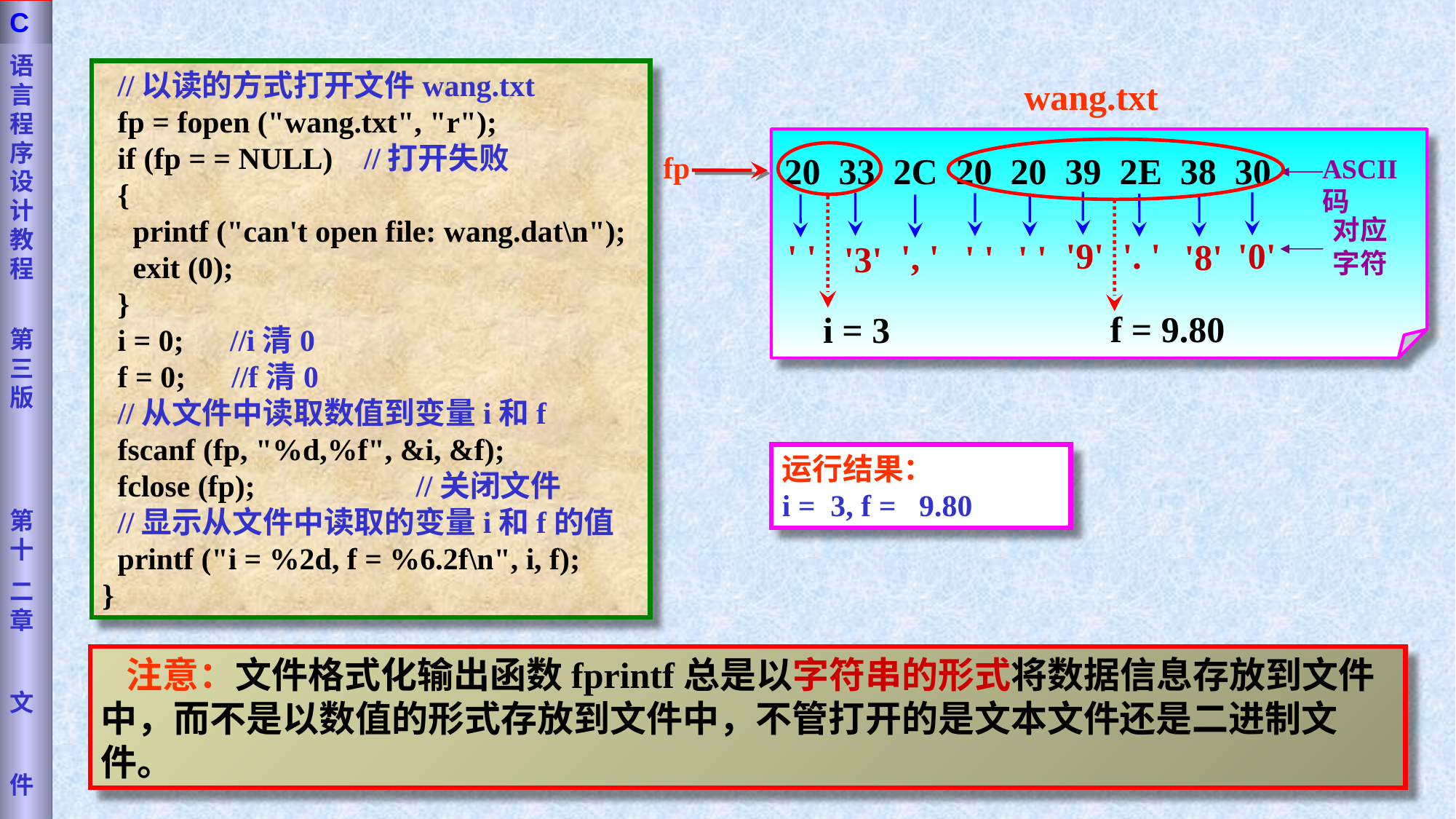

语言程序设计教程
第三版

第十
二章

文

件
C
  //以读的方式打开文件wang.txt
  fp = fopen ("wang.txt", "r");
  if (fp = = NULL)    //打开失败
  {
    printf ("can't open file: wang.dat\n");
    exit (0);
  }
  i = 0;      //i清0
  f = 0;      //f清0
  //从文件中读取数值到变量i和f
  fscanf (fp, "%d,%f", &i, &f);
  fclose (fp);                     //关闭文件
  //显示从文件中读取的变量i和f的值
  printf ("i = %2d, f = %6.2f\n", i, f);
}
wang.txt

fp

20  33  2C  20  20  39  2E  38  30
ASCII码

'9'

'0'

'3'

' '

' '

'. '

'8'

' '

', '
对应字符

f = 9.80

i = 3
运行结果：
i =  3, f =   9.80
  注意：文件格式化输出函数fprintf总是以字符串的形式将数据信息存放到文件中，而不是以数值的形式存放到文件中，不管打开的是文本文件还是二进制文件。